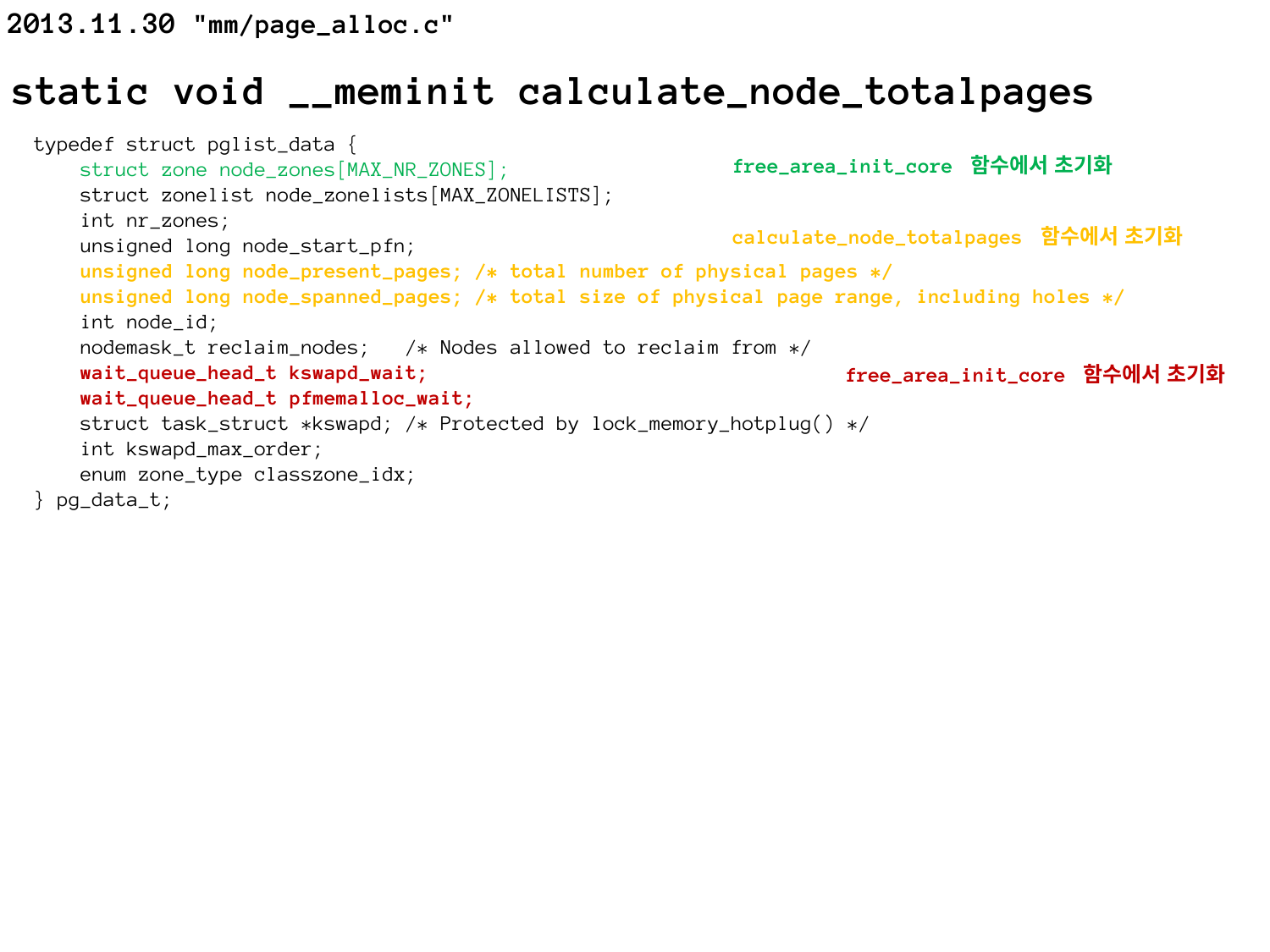

# 2013.11.30 "mm/page_alloc.c"
static void __meminit calculate_node_totalpages
typedef struct pglist_data {
    struct zone node_zones[MAX_NR_ZONES];
    struct zonelist node_zonelists[MAX_ZONELISTS];
    int nr_zones;
    unsigned long node_start_pfn;
    unsigned long node_present_pages; /* total number of physical pages */
    unsigned long node_spanned_pages; /* total size of physical page range, including holes */
    int node_id;
    nodemask_t reclaim_nodes;   /* Nodes allowed to reclaim from */
    wait_queue_head_t kswapd_wait;
    wait_queue_head_t pfmemalloc_wait;
    struct task_struct *kswapd; /* Protected by lock_memory_hotplug() */
    int kswapd_max_order;
    enum zone_type classzone_idx;
} pg_data_t;
free_area_init_core 함수에서 초기화
calculate_node_totalpages 함수에서 초기화
free_area_init_core 함수에서 초기화